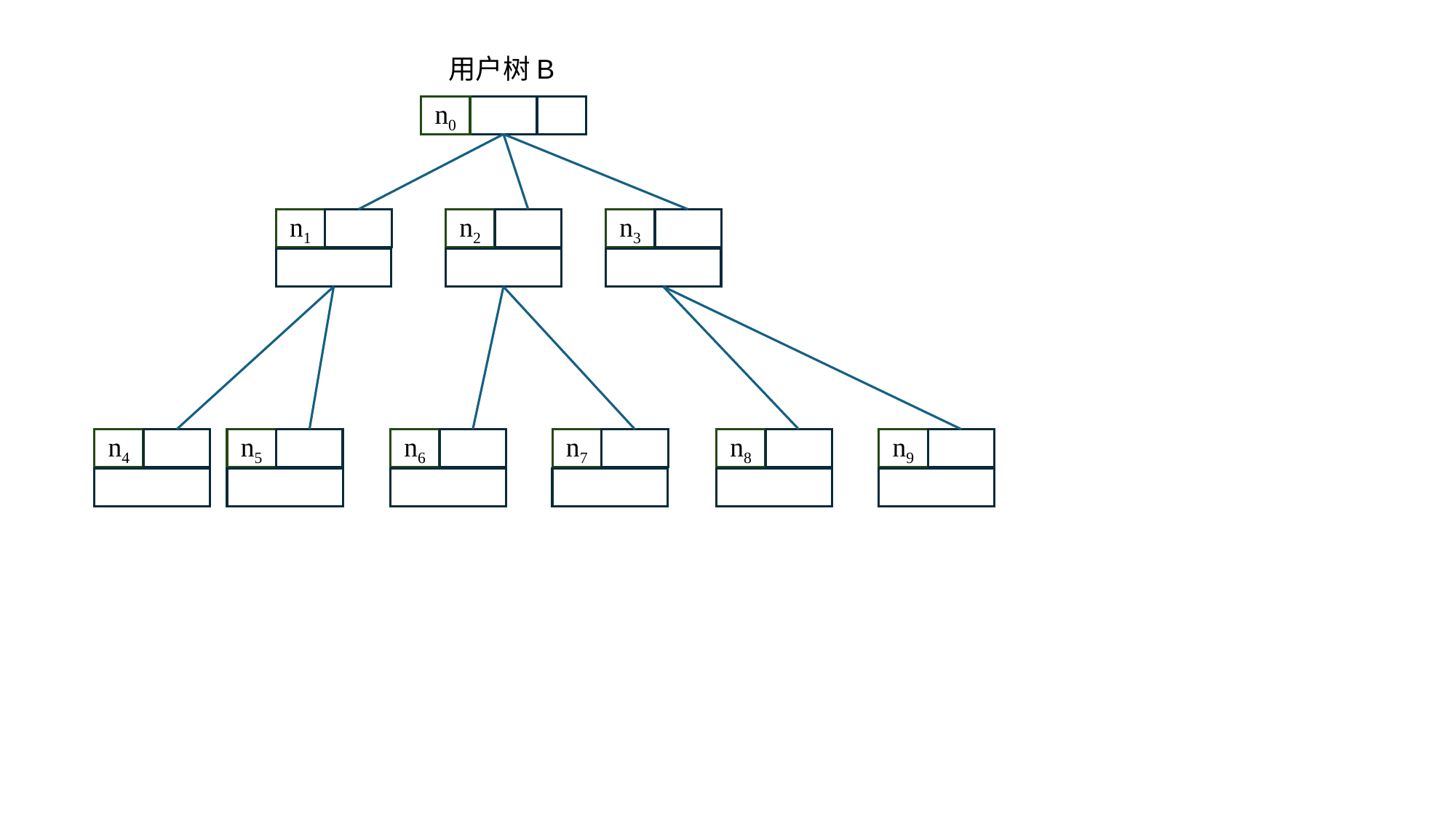

用户树B
n0

n1

n2

n3

n4

n5

n6

n7

n8

n9